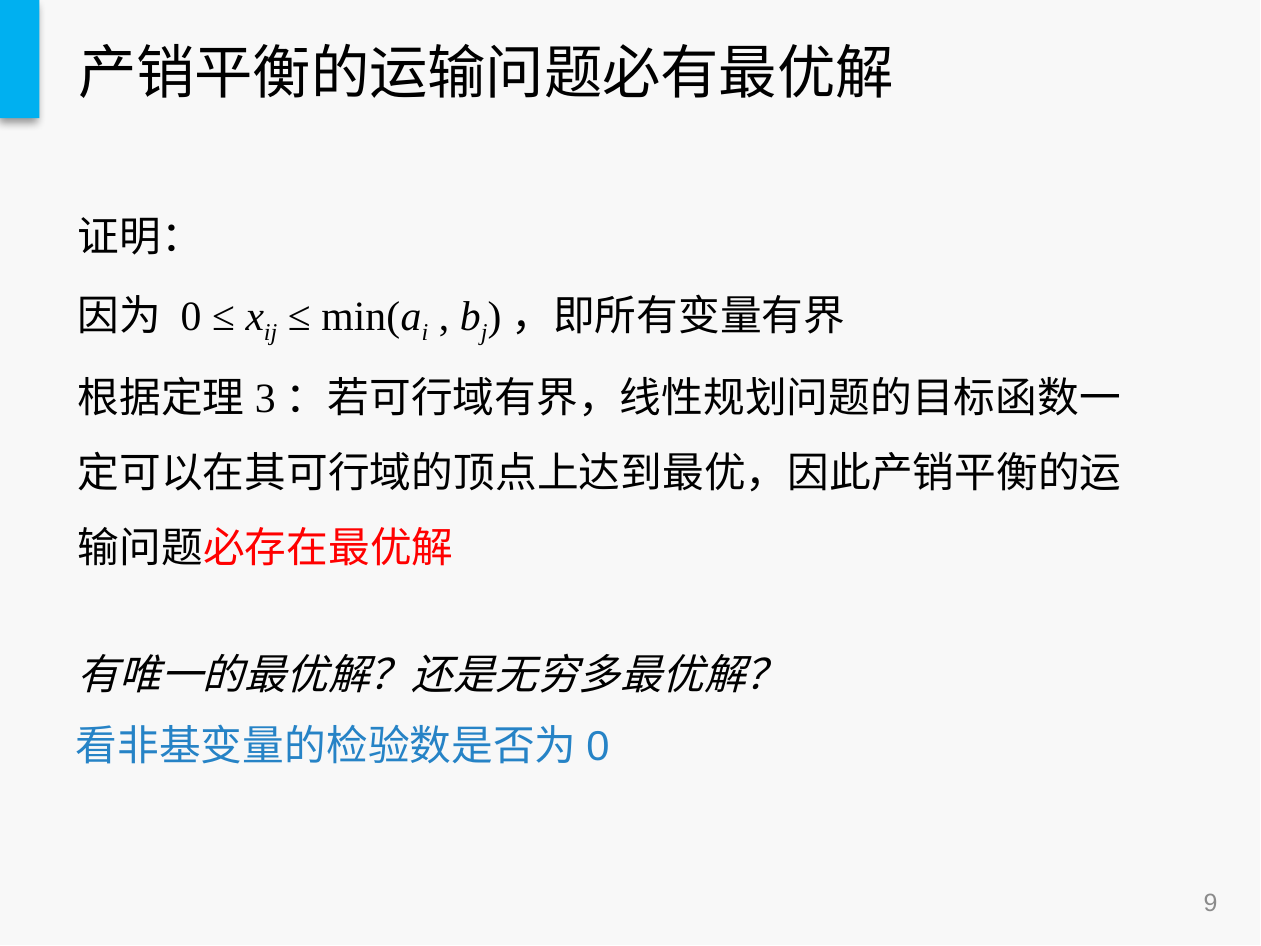

# 产销平衡的运输问题必有最优解
证明：
因为 0 ≤ xij ≤ min(ai , bj)，即所有变量有界
根据定理3：若可行域有界，线性规划问题的目标函数一定可以在其可行域的顶点上达到最优，因此产销平衡的运输问题必存在最优解
有唯一的最优解？还是无穷多最优解？
看非基变量的检验数是否为0
9